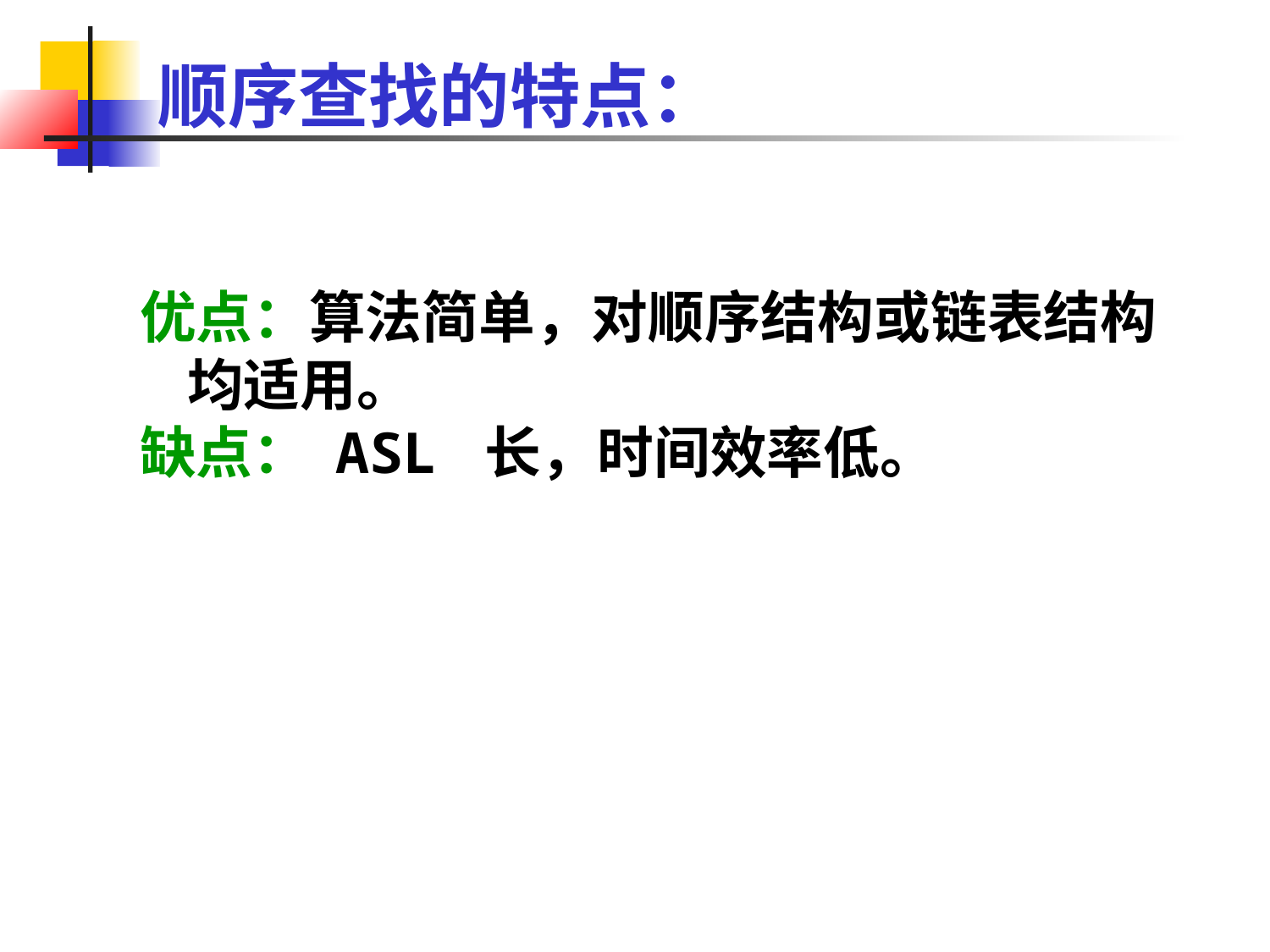

# 顺序查找的特点：
优点：算法简单，对顺序结构或链表结构均适用。
缺点： ASL 长，时间效率低。